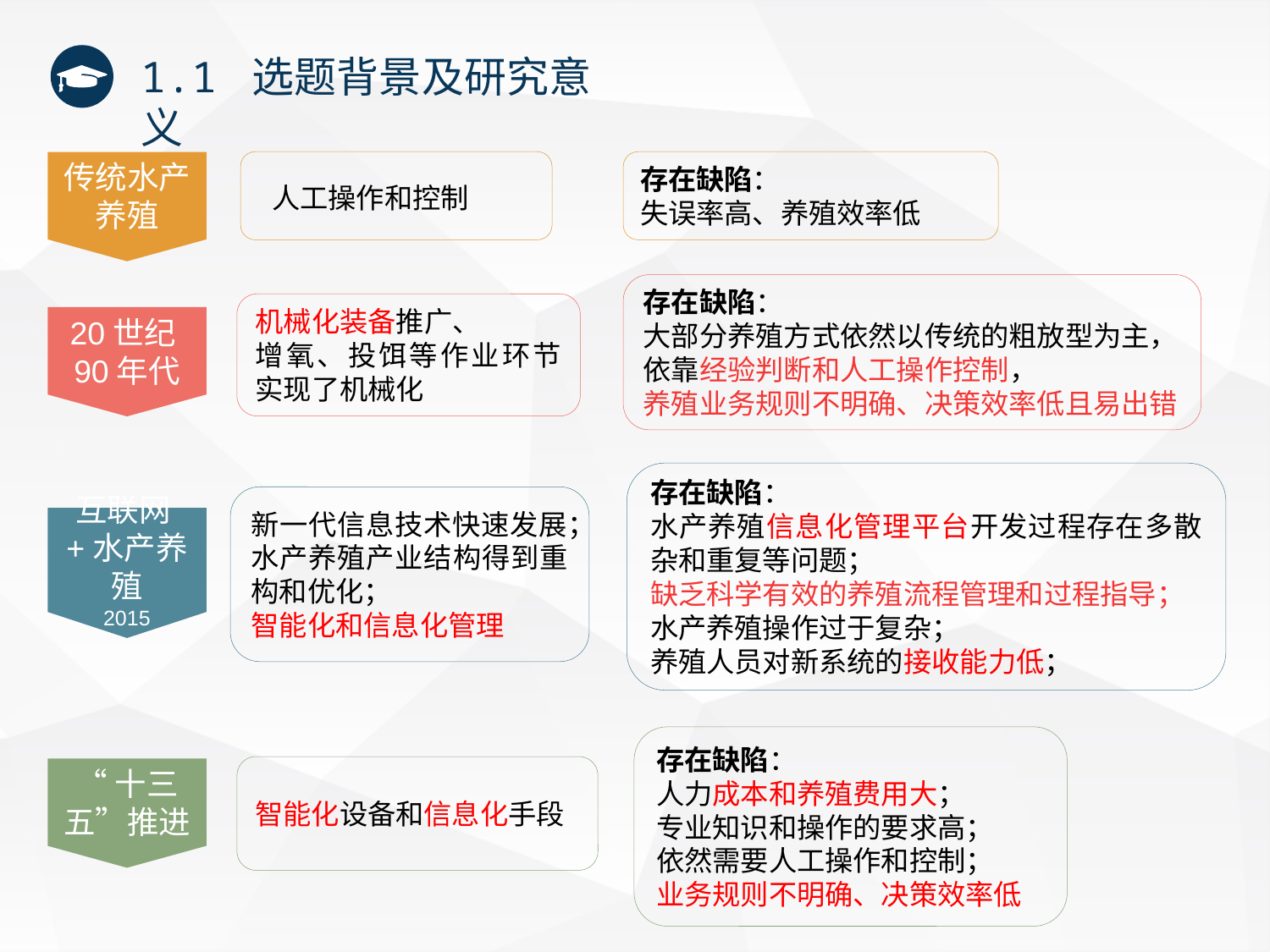

1.1 选题背景及研究意义

 人工操作和控制
存在缺陷：
失误率高、养殖效率低
传统水产养殖
存在缺陷：
大部分养殖方式依然以传统的粗放型为主，
依靠经验判断和人工操作控制，
养殖业务规则不明确、决策效率低且易出错
机械化装备推广、
增氧、投饵等作业环节实现了机械化
20世纪90年代
存在缺陷：
水产养殖信息化管理平台开发过程存在多散杂和重复等问题；
缺乏科学有效的养殖流程管理和过程指导；
水产养殖操作过于复杂；
养殖人员对新系统的接收能力低；
新一代信息技术快速发展；
水产养殖产业结构得到重构和优化；
智能化和信息化管理
互联网+水产养殖
2015
存在缺陷：
人力成本和养殖费用大；
专业知识和操作的要求高；
依然需要人工操作和控制；
业务规则不明确、决策效率低
智能化设备和信息化手段
“十三五”推进